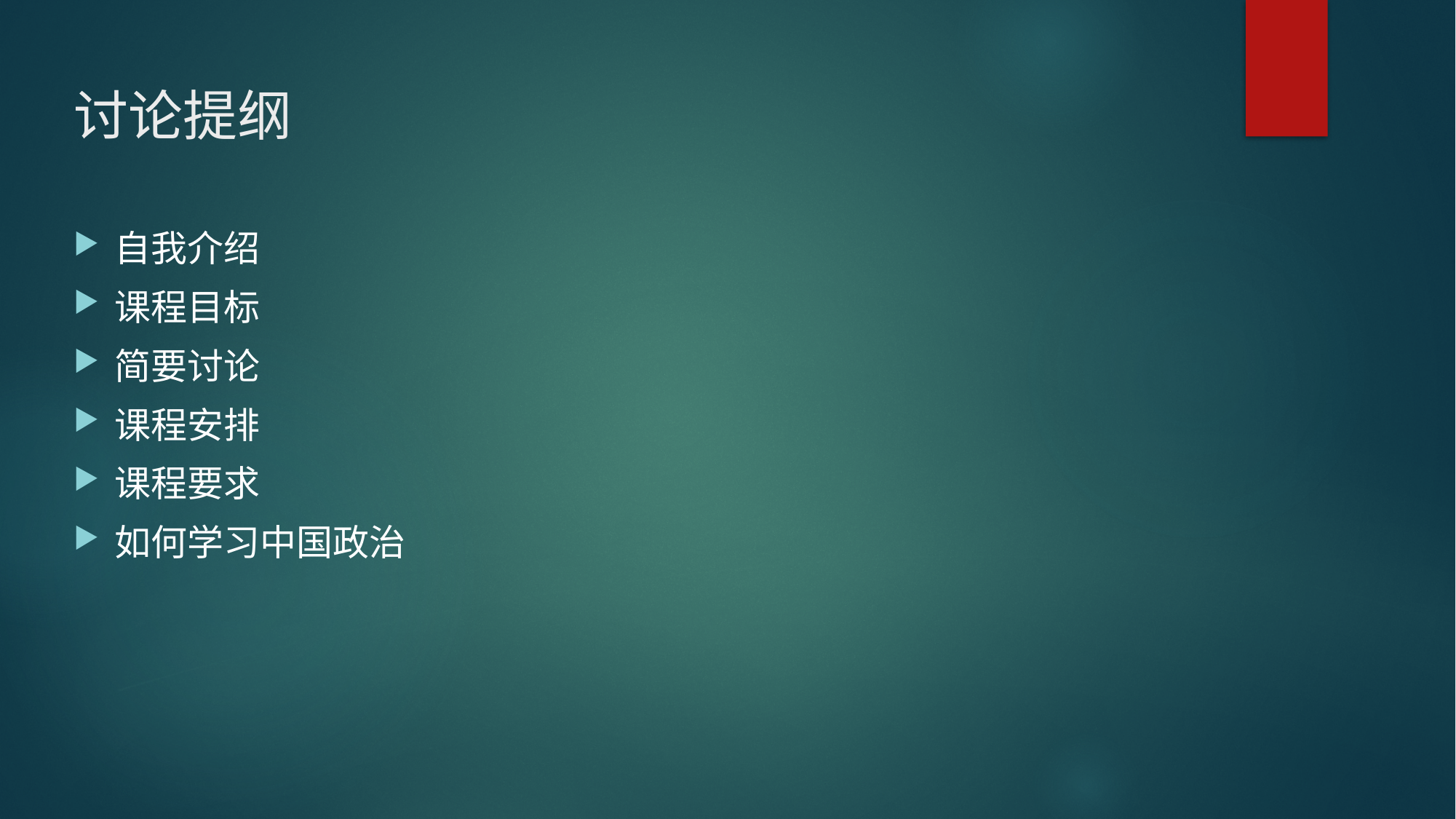

# 讨论提纲
自我介绍
课程目标
简要讨论
课程安排
课程要求
如何学习中国政治